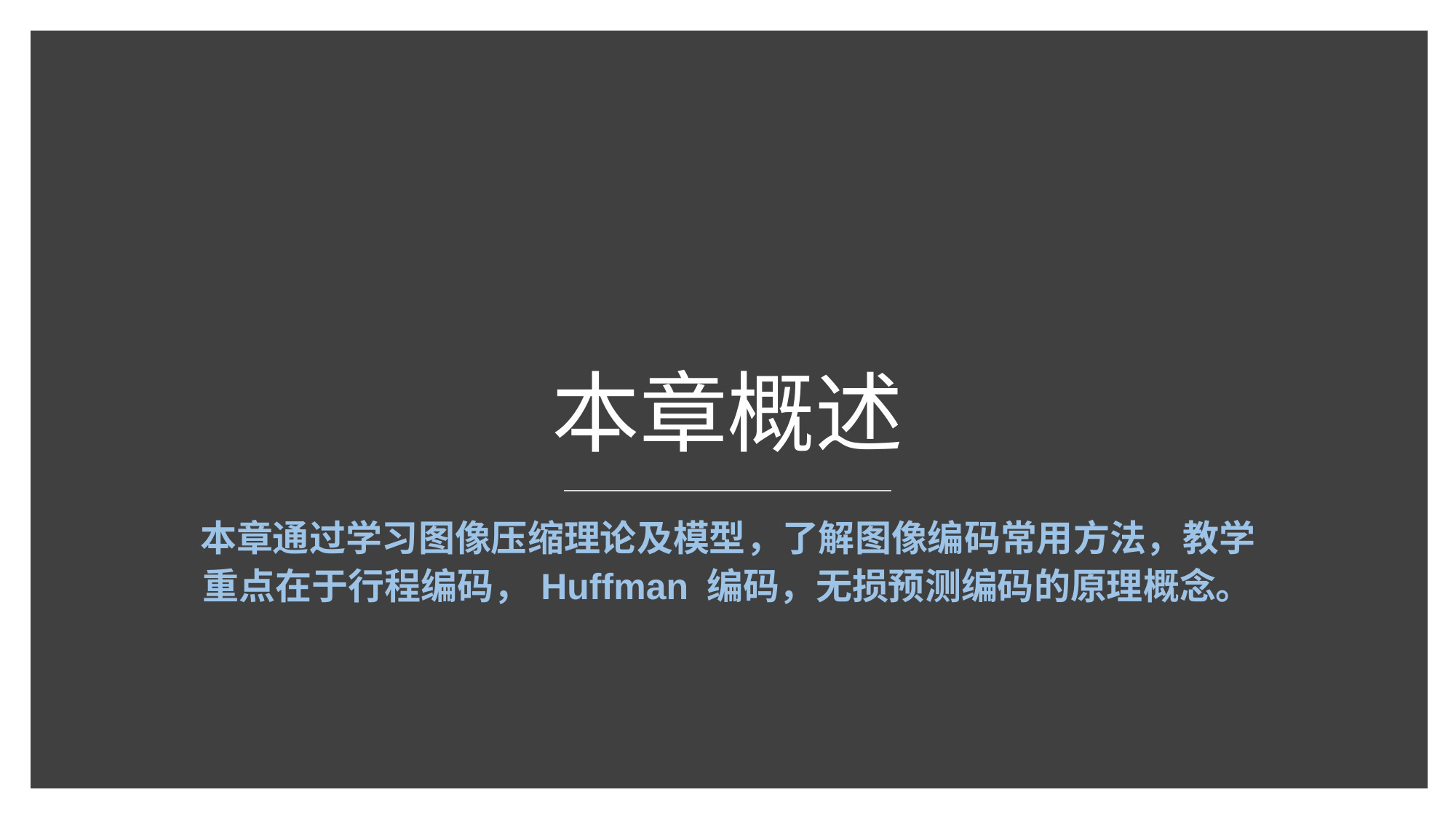

# 本章概述
本章通过学习图像压缩理论及模型，了解图像编码常用方法，教学重点在于行程编码，Huffman 编码，无损预测编码的原理概念。